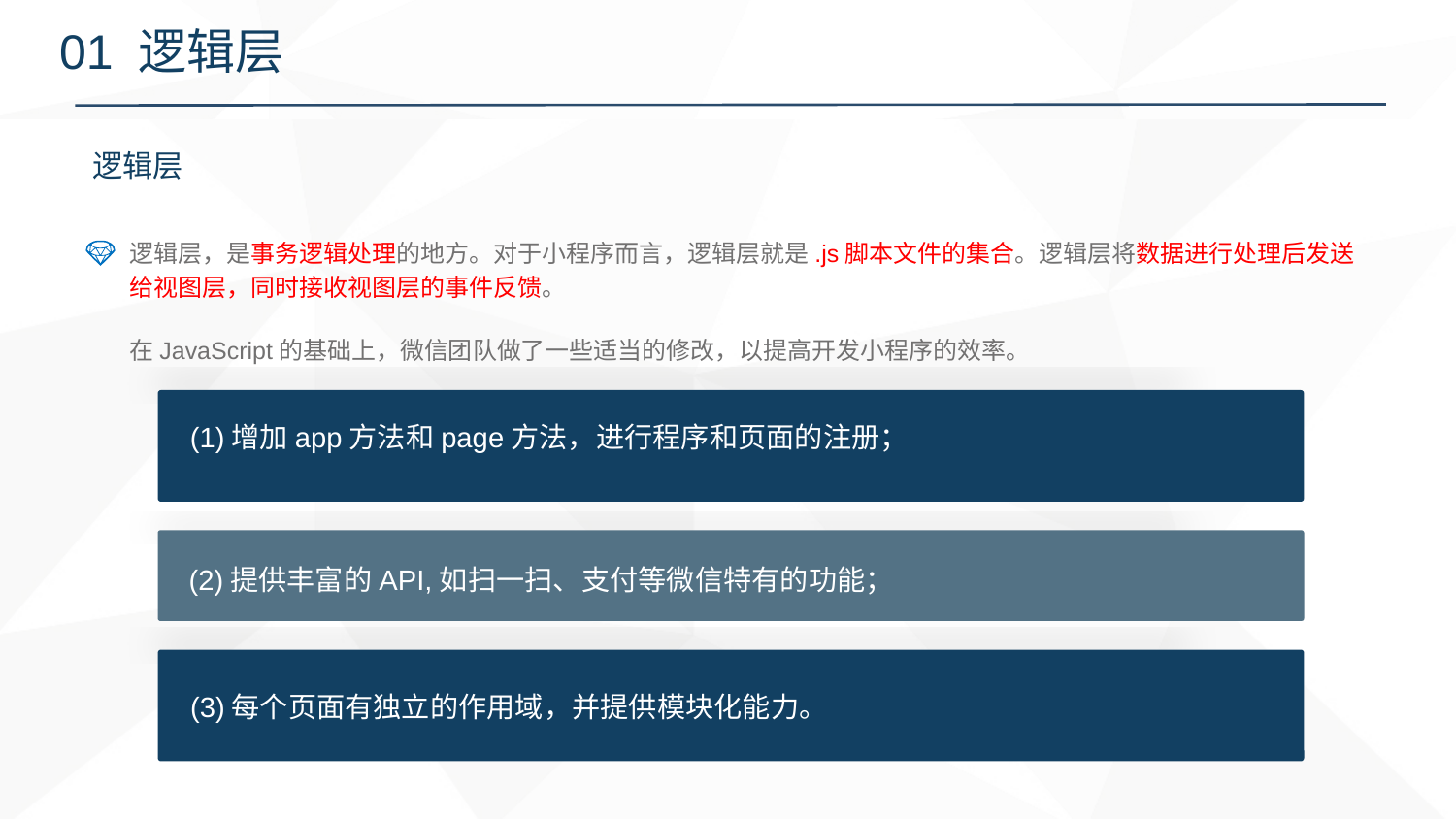

# 01 逻辑层
逻辑层
逻辑层，是事务逻辑处理的地方。对于小程序而言，逻辑层就是.js脚本文件的集合。逻辑层将数据进行处理后发送给视图层，同时接收视图层的事件反馈。

在JavaScript的基础上，微信团队做了一些适当的修改，以提高开发小程序的效率。

(1)增加app方法和page方法，进行程序和页面的注册；

(2)提供丰富的API,如扫一扫、支付等微信特有的功能；

(3)每个页面有独立的作用域，并提供模块化能力。